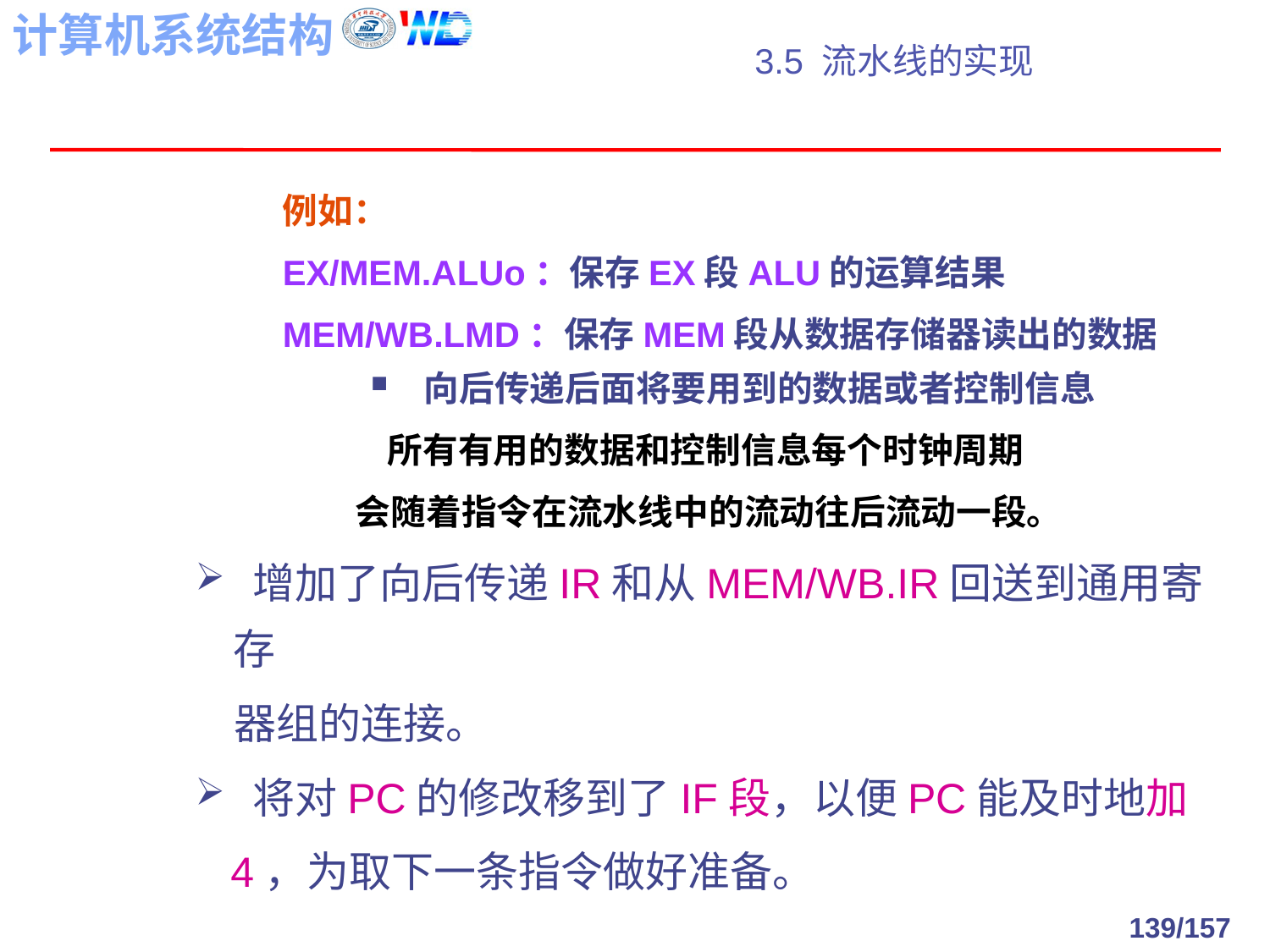

# 3.5 流水线的实现
例如：
EX/MEM.ALUo：保存EX段ALU的运算结果
MEM/WB.LMD：保存MEM段从数据存储器读出的数据
向后传递后面将要用到的数据或者控制信息
            所有有用的数据和控制信息每个时钟周期
        会随着指令在流水线中的流动往后流动一段。
 增加了向后传递IR和从MEM/WB.IR回送到通用寄存
   器组的连接。
 将对PC的修改移到了IF段，以便PC能及时地加
   4，为取下一条指令做好准备。